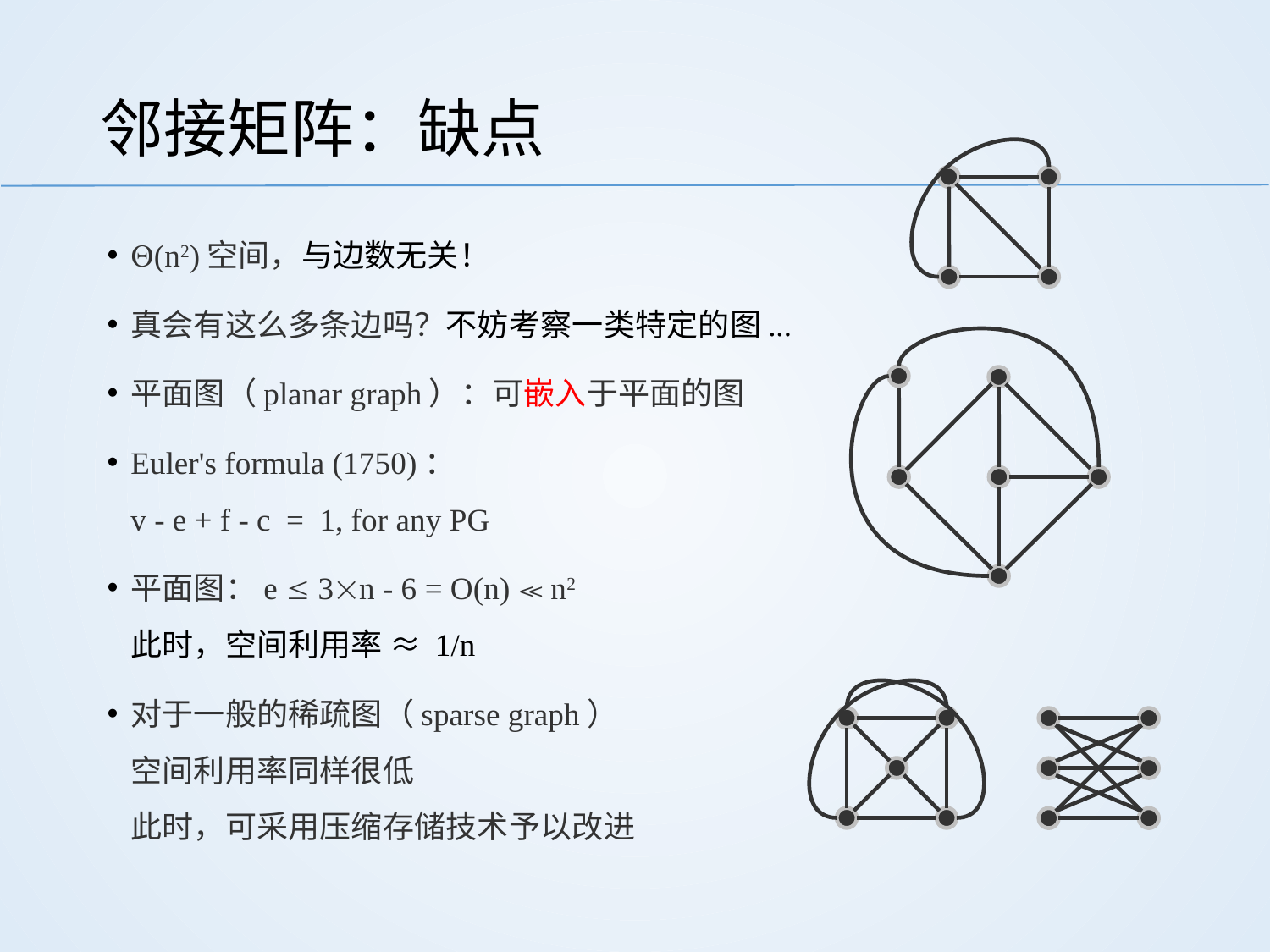

# 邻接矩阵：缺点

Θ(n2)空间，与边数无关！
真会有这么多条边吗？不妨考察一类特定的图...
平面图（planar graph）：可嵌入于平面的图
Euler's formula (1750)：
v - e + f - c  =  1, for any PG
平面图：e ≤ 3×n - 6 = O(n) ≪ n2
此时，空间利用率 ≈ 1/n
对于一般的稀疏图（sparse graph）
空间利用率同样很低
此时，可采用压缩存储技术予以改进